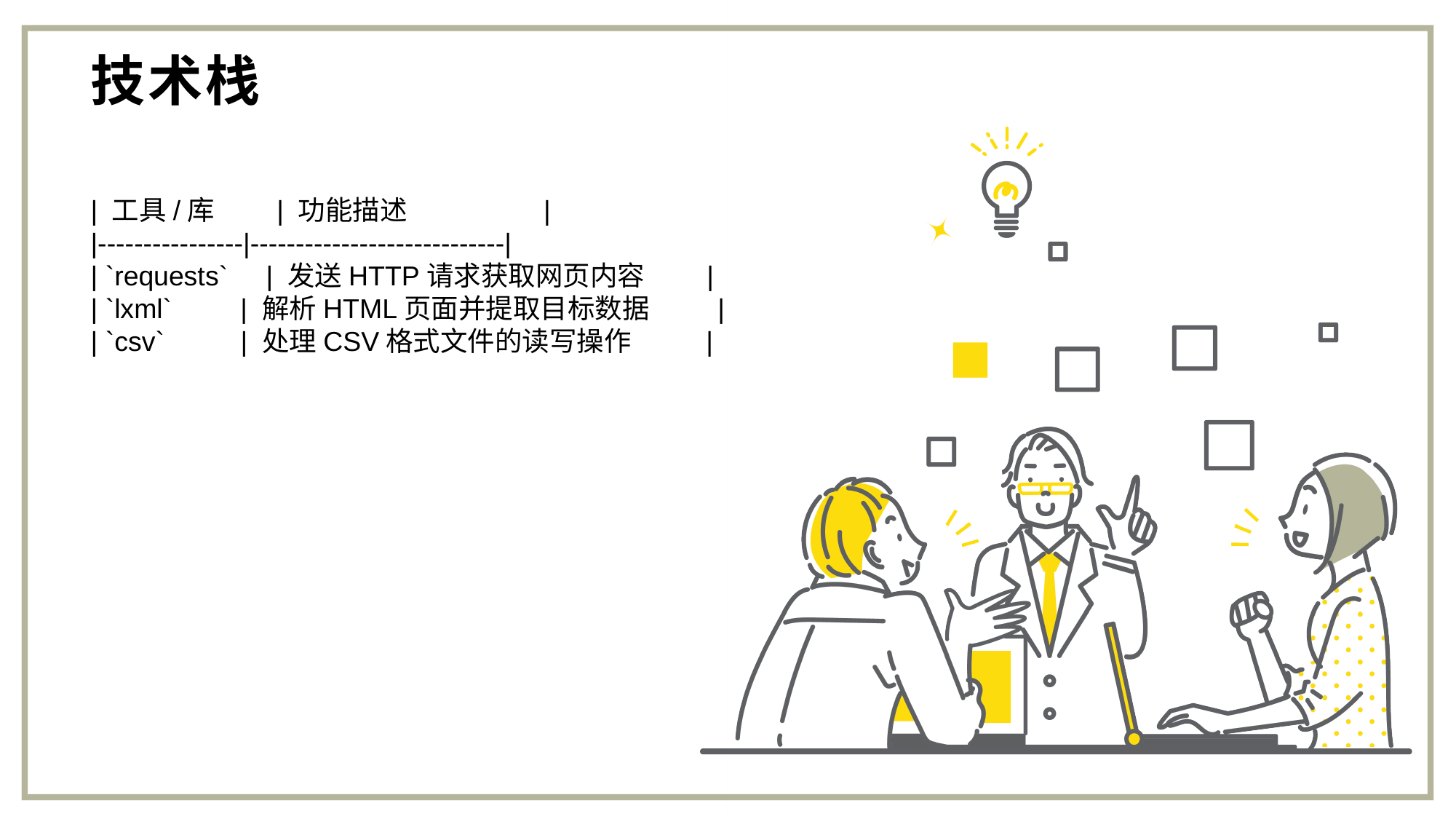

# 技术栈
| 工具/库         | 功能描述                     |
|----------------|----------------------------|
| `requests`     | 发送HTTP请求获取网页内容         |
| `lxml`         | 解析HTML页面并提取目标数据          |
| `csv`          | 处理CSV格式文件的读写操作           |